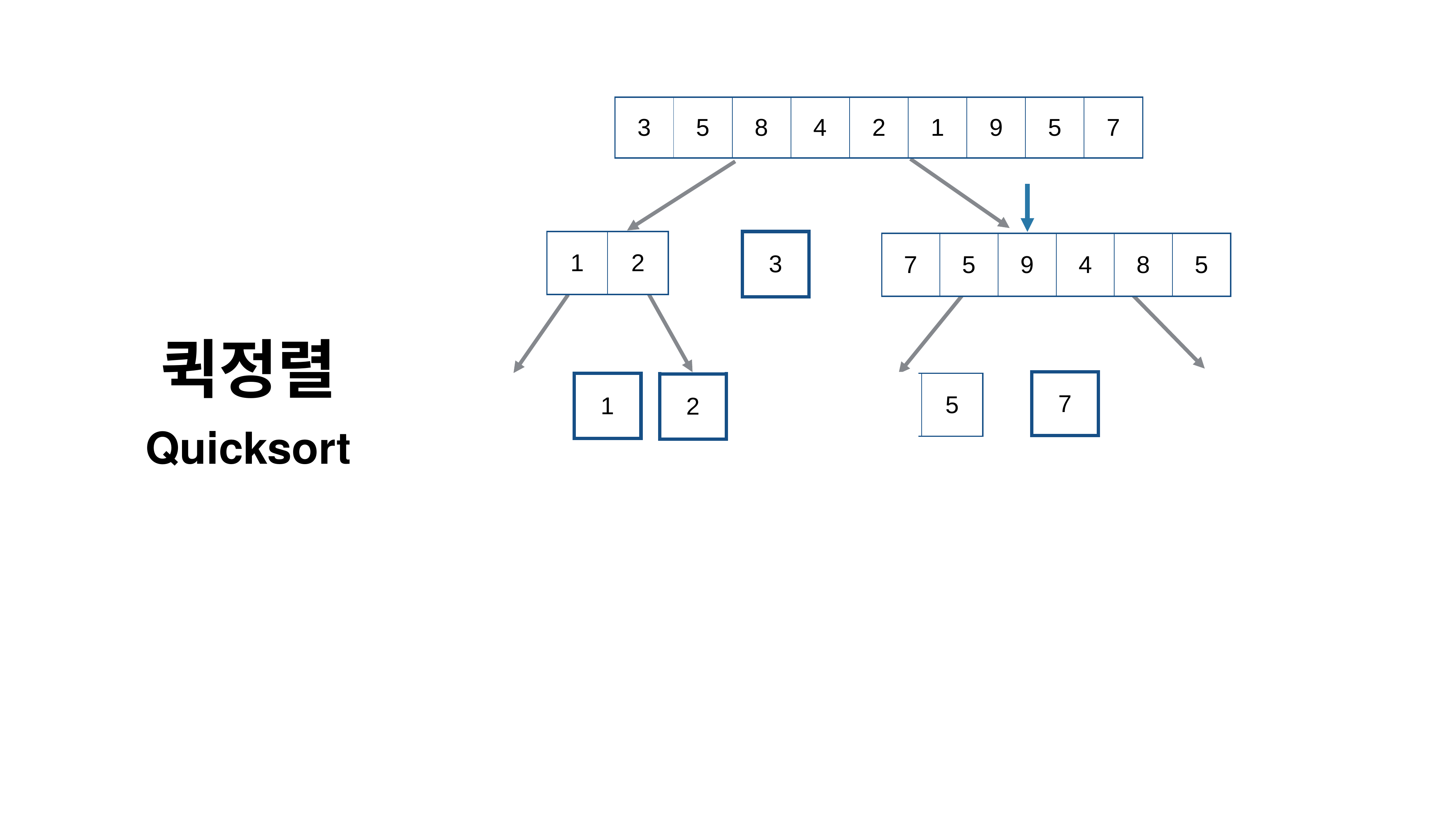

| 3 | 5 | 8 | 4 | 2 | 1 | 9 | 5 | 7 |
| --- | --- | --- | --- | --- | --- | --- | --- | --- |

| 3 |
| --- |
| 1 | 2 |
| --- | --- |
| 7 | 5 | 9 | 4 | 8 | 5 |
| --- | --- | --- | --- | --- | --- |

퀵정렬

| 7 |
| --- |

| 1 |
| --- |
| 5 | 5 | 5 |
| --- | --- | --- |
| 5 | 9 |
| --- | --- |
| 2 |
| --- |
Quicksort